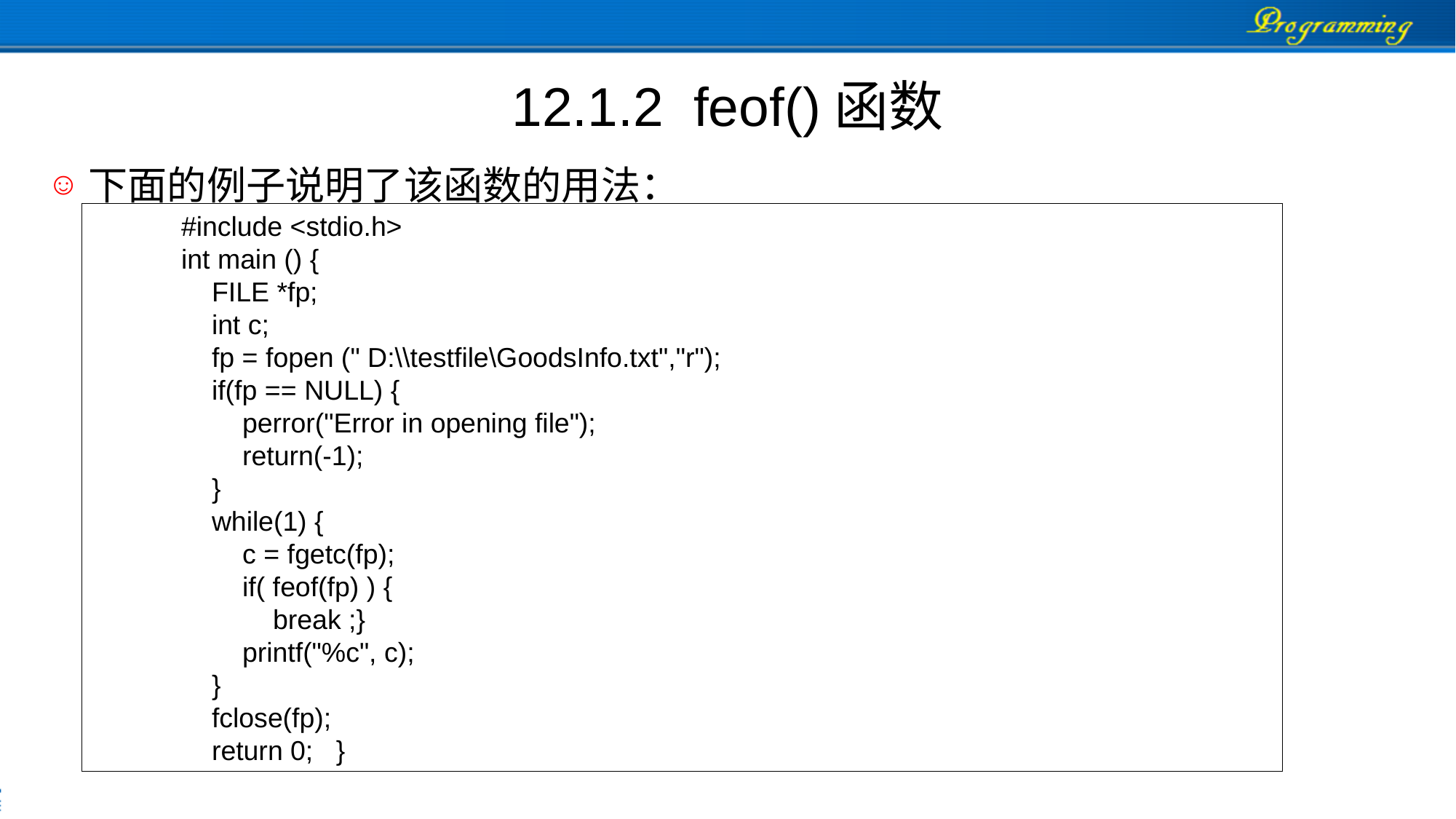

# 12.1.2  feof()函数
下面的例子说明了该函数的用法：

#include <stdio.h>
int main () {
    FILE *fp;
    int c;
    fp = fopen (" D:\\testfile\GoodsInfo.txt","r");
    if(fp == NULL) {
        perror("Error in opening file");
        return(-1);
    }
    while(1) {
        c = fgetc(fp);
        if( feof(fp) ) {
            break ;}
        printf("%c", c);
    }
    fclose(fp);
    return 0;   }